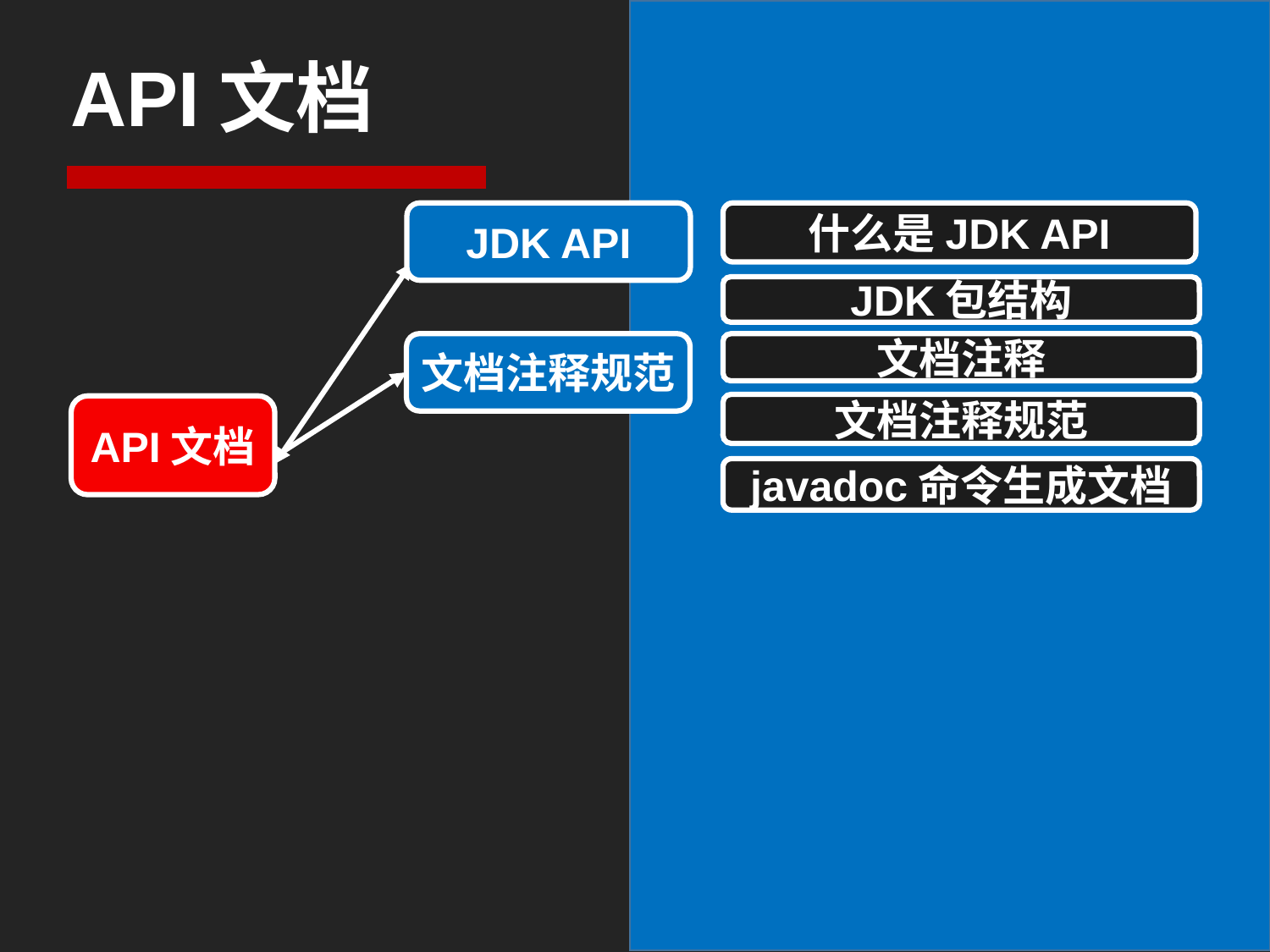

# API文档

JDK API
什么是JDK API
JDK包结构
文档注释规范
文档注释
文档注释规范
API文档
javadoc命令生成文档